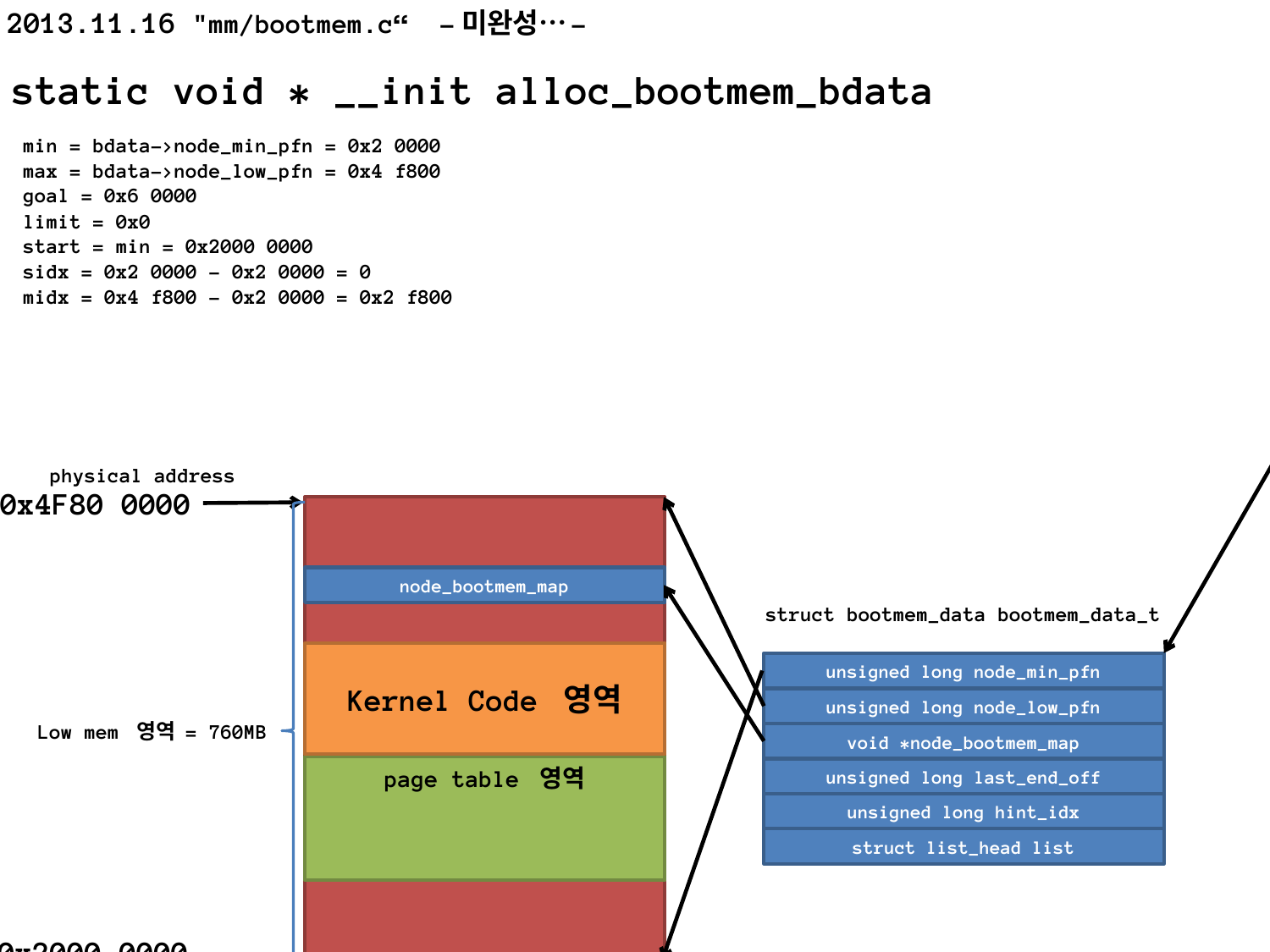

# 2013.11.16 "mm/bootmem.c“  -미완성…-
static void * __init alloc_bootmem_bdata
min = bdata->node_min_pfn = 0x2 0000
max = bdata->node_low_pfn = 0x4 f800
goal = 0x6 0000
limit = 0x0
start = min = 0x2000 0000
sidx = 0x2 0000 – 0x2 0000 = 0
midx = 0x4 f800 – 0x2 0000 = 0x2 f800
struct pglist_data
struct zone node_zones[MAX_NR_ZONES]
struct zonelist node_zonelists[MAX_ZONELISTS]
int nr_zones
struct bootmem_data *bdata
struct pglist_data pg_data_t
unsigned long node_start_pfn
unsigned long node_present_pages
physical address
0x4F80 0000
unsigned long node_spanned_pages

int node_id
nodemask_t reclaim_nodes
node_bootmem_map
wait_queue_head_t kswapd_wait
struct bootmem_data bootmem_data_t
wait_queue_head_t pfmemalloc_wait
Kernel Code 영역
struct task_struct *kswapd
unsigned long node_min_pfn
int kswapd_max_order
unsigned long node_low_pfn
Low mem 영역 = 760MB
enum zone_type classzone_idx
void *node_bootmem_map
page table 영역
int kswapd_max_order
unsigned long last_end_off
unsigned long hint_idx
struct list_head list
0x2000 0000